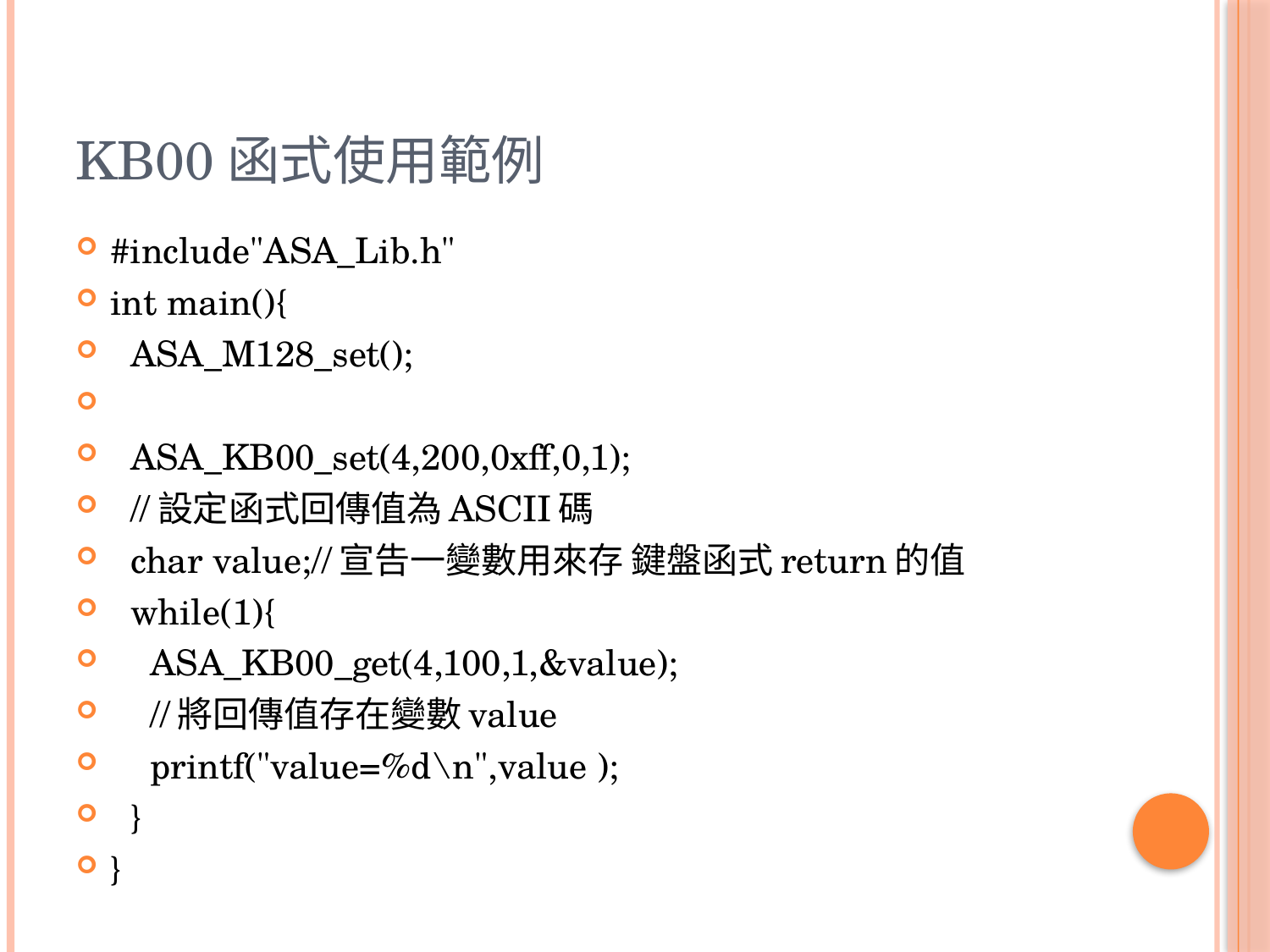

# KB00函式使用範例
#include"ASA_Lib.h"
int main(){
  ASA_M128_set();

  ASA_KB00_set(4,200,0xff,0,1);
  //設定函式回傳值為ASCII碼
  char value;//宣告一變數用來存 鍵盤函式return的值
  while(1){
    ASA_KB00_get(4,100,1,&value);
    //將回傳值存在變數value
    printf("value=%d\n",value );
  }
}